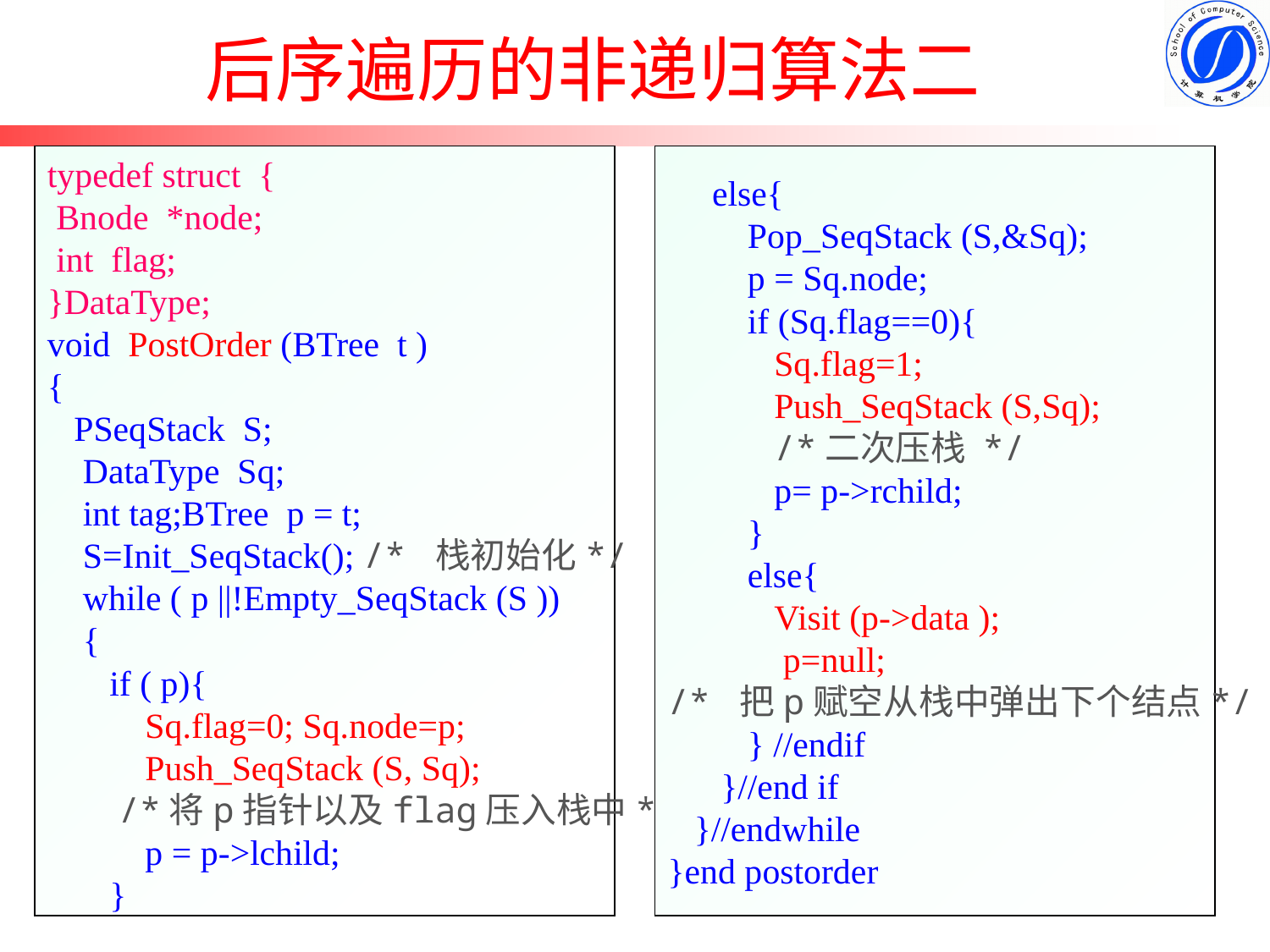

# 后序遍历的非递归算法二
typedef struct  {
 Bnode  *node;
 int  flag;
}DataType;
void  PostOrder (BTree  t )
{
   PSeqStack  S;
    DataType  Sq;
    int tag;BTree  p = t;
    S=Init_SeqStack(); /* 栈初始化*/
    while ( p ||!Empty_SeqStack (S ))
    {
       if ( p){
           Sq.flag=0; Sq.node=p;
           Push_SeqStack (S, Sq);
        /*将p指针以及flag压入栈中*/
           p = p->lchild;
       }
     else{
         Pop_SeqStack (S,&Sq);
         p = Sq.node;
         if (Sq.flag==0){
            Sq.flag=1;
            Push_SeqStack (S,Sq);
            /*二次压栈 */
            p= p->rchild;
         }
         else{
            Visit (p->data );
             p=null;
/* 把p赋空从栈中弹出下个结点*/
         } //endif
      }//end if
   }//endwhile
}end postorder